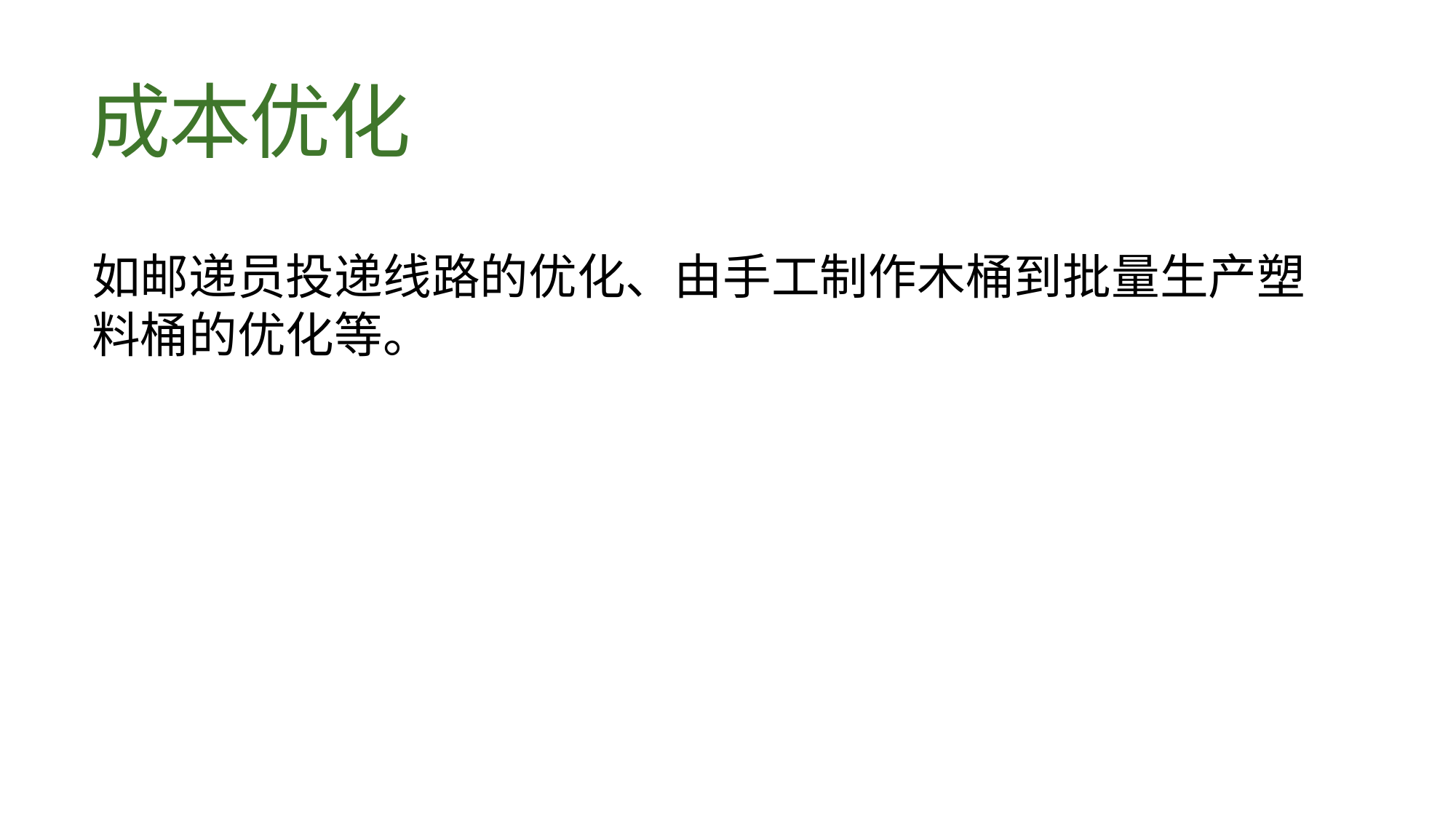

# 成本优化
如邮递员投递线路的优化、由手工制作木桶到批量生产塑料桶的优化等。